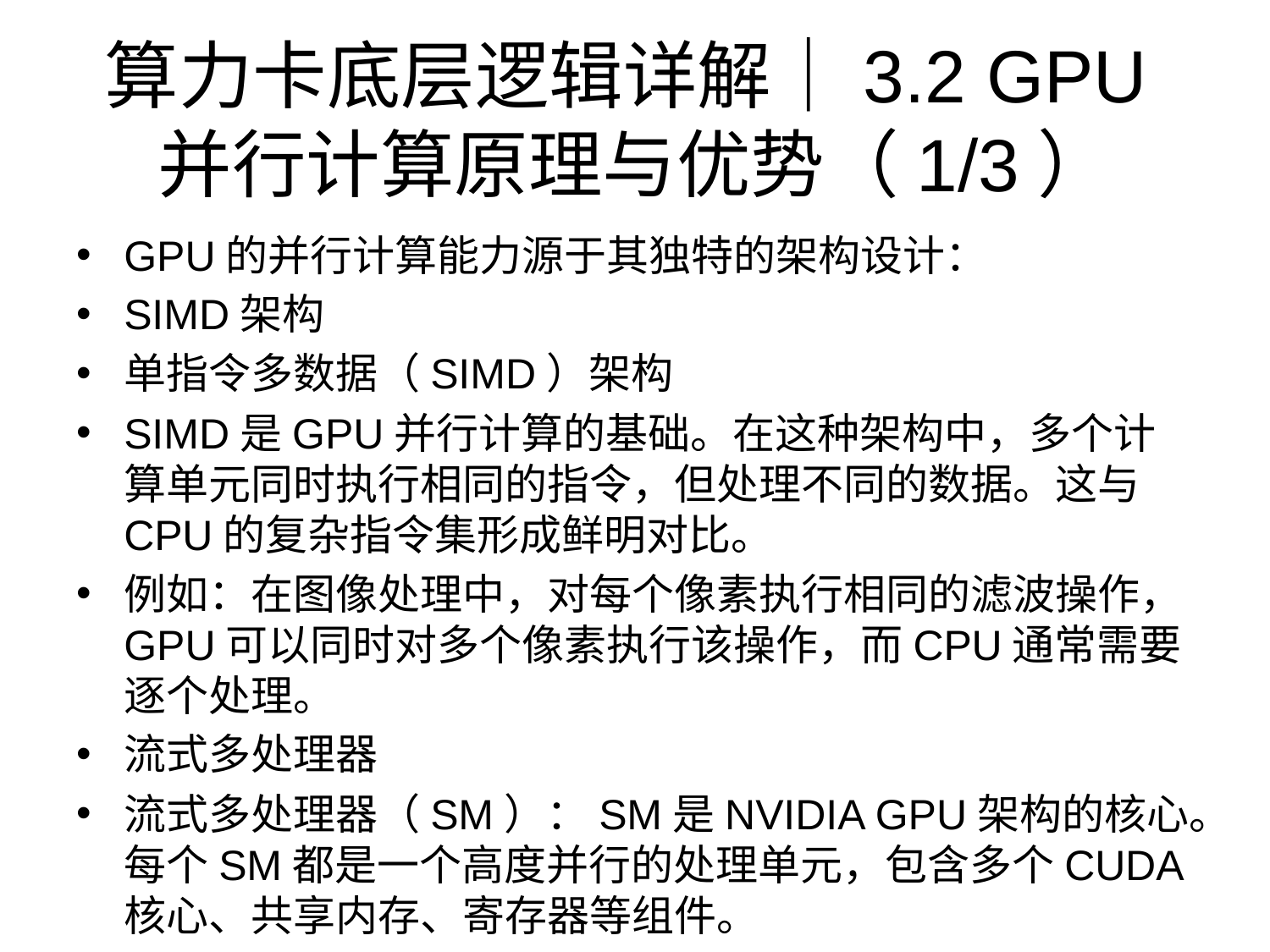

# 算力卡底层逻辑详解｜3.2 GPU并行计算原理与优势（1/3）
GPU的并行计算能力源于其独特的架构设计：
SIMD架构
单指令多数据（SIMD）架构
SIMD是GPU并行计算的基础。在这种架构中，多个计算单元同时执行相同的指令，但处理不同的数据。这与CPU的复杂指令集形成鲜明对比。
例如：在图像处理中，对每个像素执行相同的滤波操作，GPU可以同时对多个像素执行该操作，而CPU通常需要逐个处理。
流式多处理器
流式多处理器（SM）：SM是NVIDIA GPU架构的核心。每个SM都是一个高度并行的处理单元，包含多个CUDA核心、共享内存、寄存器等组件。
以Ampere架构为例，每个SM包含：